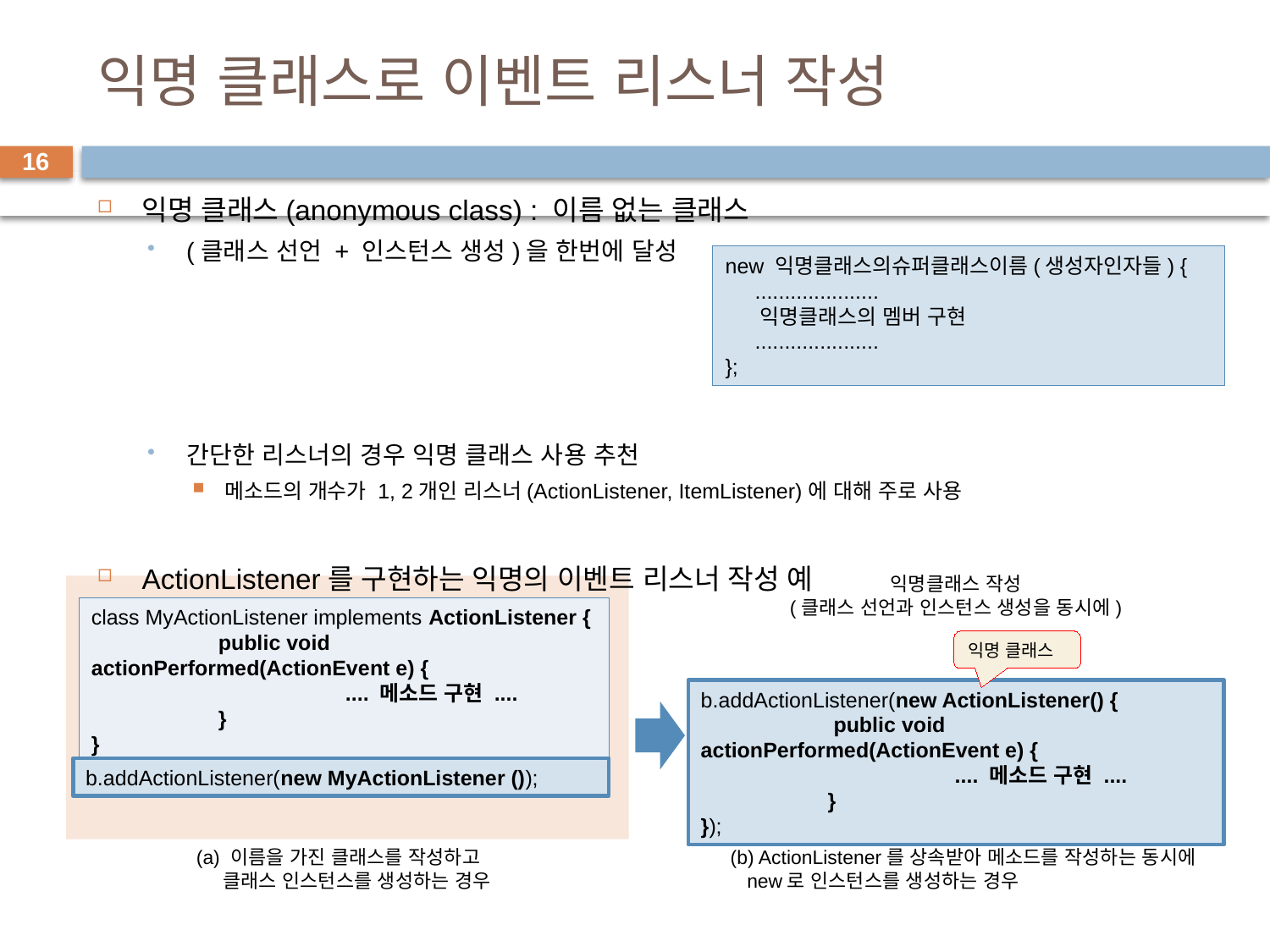

# 익명 클래스로 이벤트 리스너 작성
16
익명 클래스(anonymous class) : 이름 없는 클래스
(클래스 선언 + 인스턴스 생성)을 한번에 달성

간단한 리스너의 경우 익명 클래스 사용 추천
메소드의 개수가 1, 2개인 리스너(ActionListener, ItemListener)에 대해 주로 사용

ActionListener를 구현하는 익명의 이벤트 리스너 작성 예

new 익명클래스의슈퍼클래스이름(생성자인자들) {
     .....................
     익명클래스의 멤버 구현
     .....................
};
익명클래스 작성
(클래스 선언과 인스턴스 생성을 동시에)

class MyActionListener implements ActionListener {
	public void actionPerformed(ActionEvent e) {
		.... 메소드 구현 ....
	}
}
익명 클래스
b.addActionListener(new ActionListener() {
	 public void actionPerformed(ActionEvent e) {
		.... 메소드 구현 ....
	}
});

b.addActionListener(new MyActionListener ());
(a) 이름을 가진 클래스를 작성하고
    클래스 인스턴스를 생성하는 경우
(b) ActionListener를 상속받아 메소드를 작성하는 동시에
   new로 인스턴스를 생성하는 경우